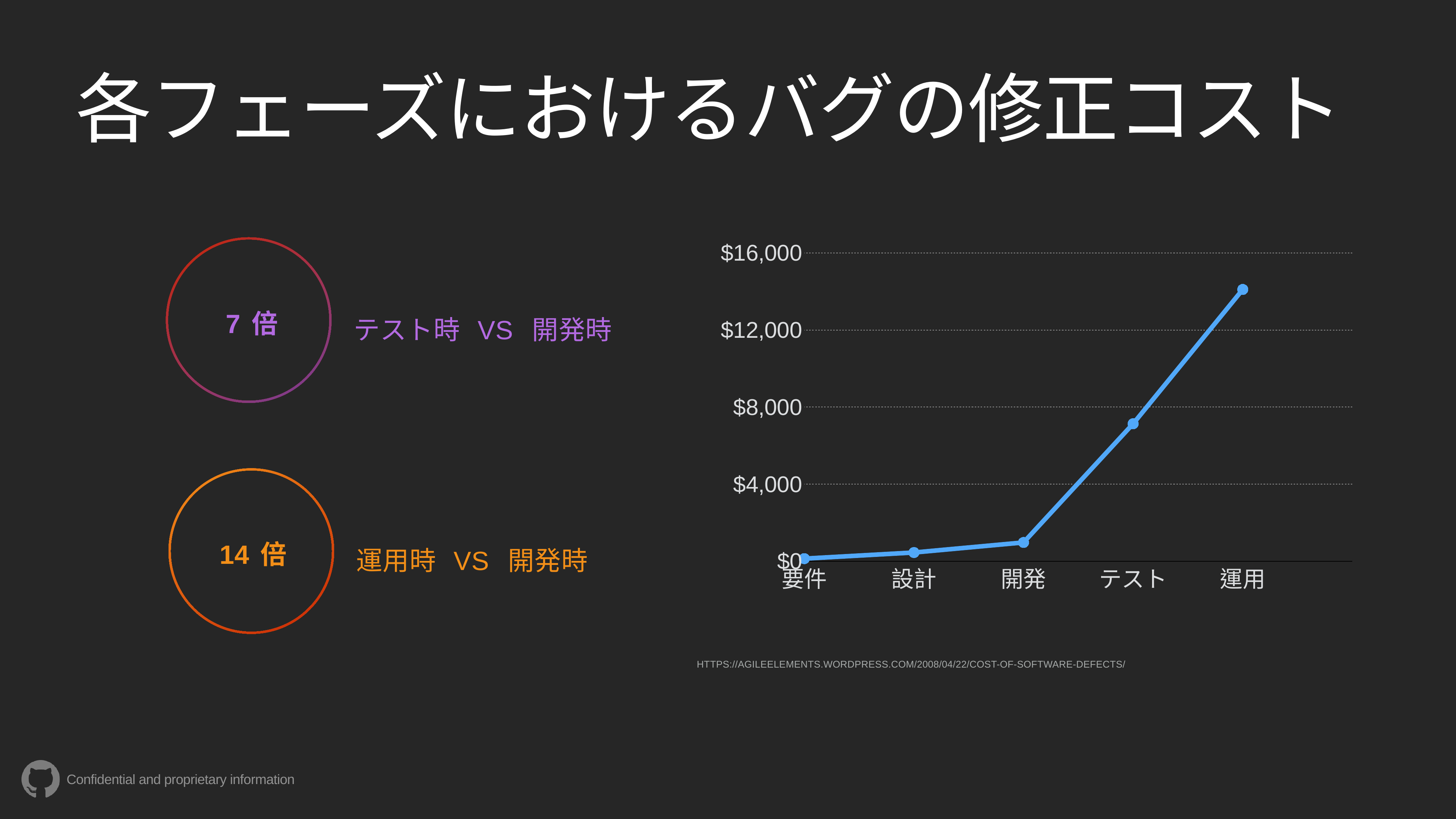

# 各フェーズにおけるバグの修正コスト

[unsupported chart]

テスト時 vs 開発時
7倍

運用時 vs 開発時
14倍
https://agileelements.wordpress.com/2008/04/22/cost-of-software-defects/